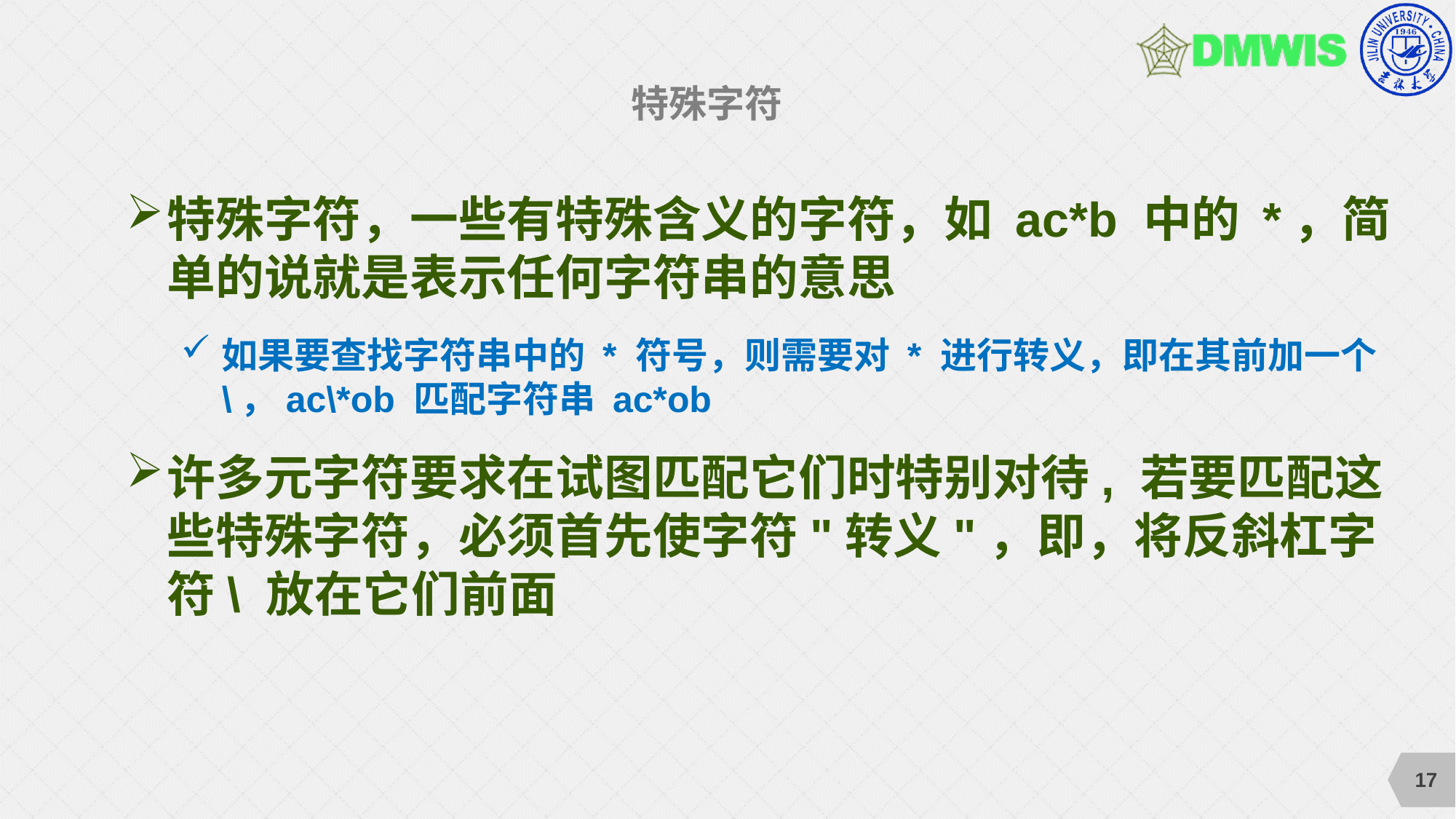

#
特殊字符
特殊字符，一些有特殊含义的字符，如 ac*b 中的 *，简单的说就是表示任何字符串的意思
如果要查找字符串中的 * 符号，则需要对 * 进行转义，即在其前加一个 \，ac\*ob 匹配字符串 ac*ob
许多元字符要求在试图匹配它们时特别对待, 若要匹配这些特殊字符，必须首先使字符"转义"，即，将反斜杠字符\ 放在它们前面
17